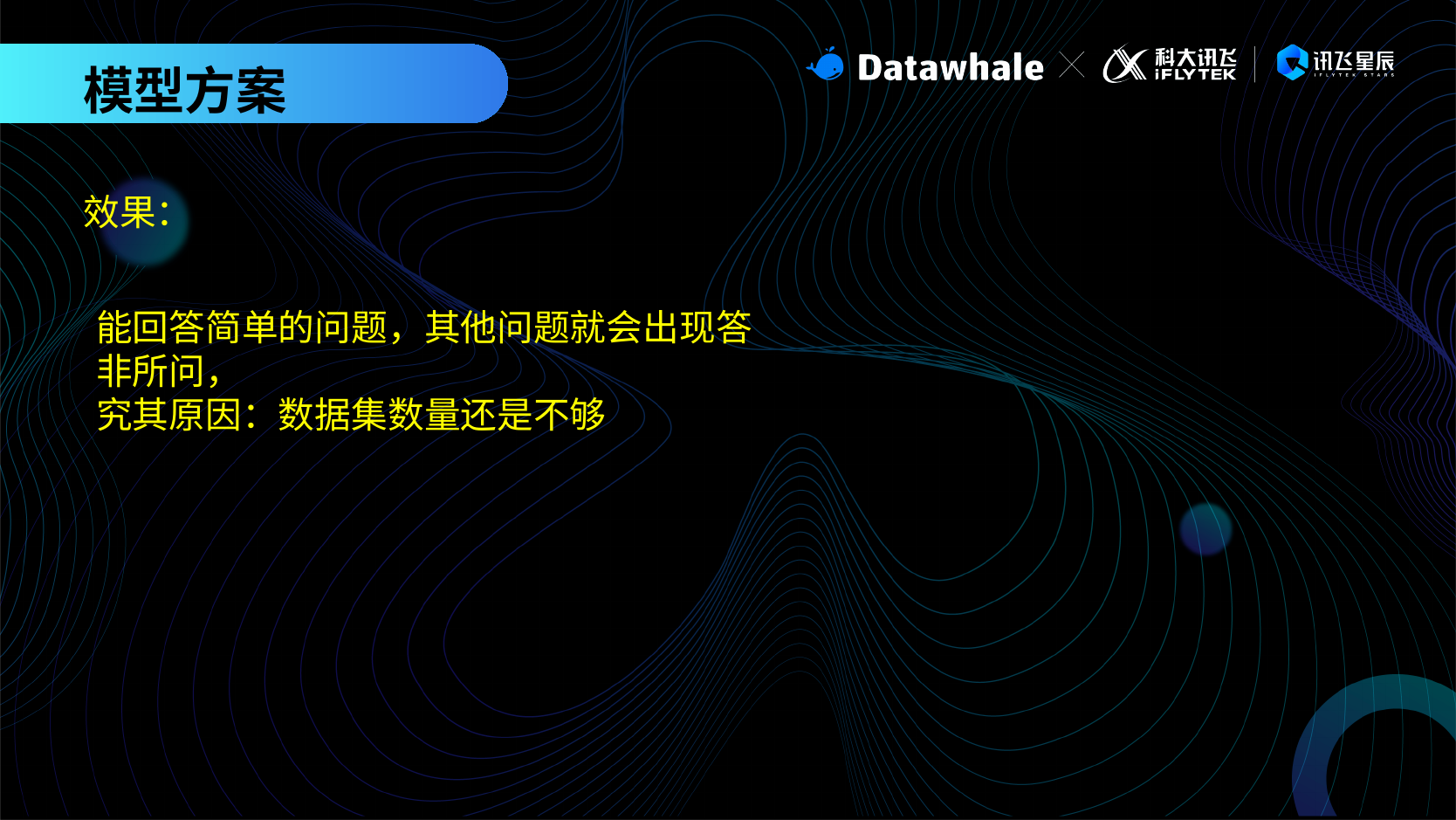

模型方案
效果：
能回答简单的问题，其他问题就会出现答非所问，
究其原因：数据集数量还是不够